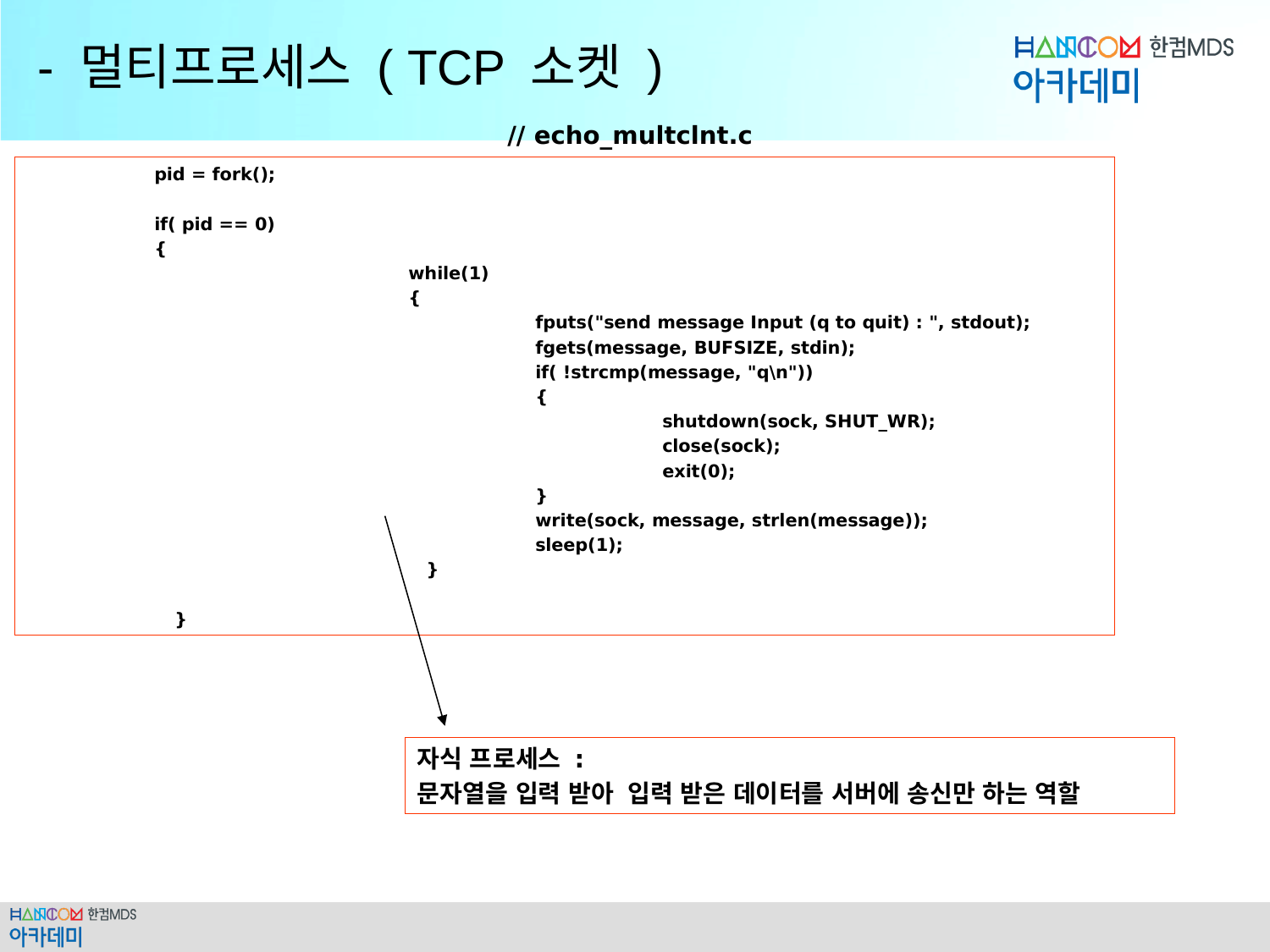

# - 멀티프로세스 ( TCP 소켓 )
// echo_multclnt.c
	pid = fork();

	if( pid == 0)
	{
			while(1)
			{
				fputs("send message Input (q to quit) : ", stdout);
				fgets(message, BUFSIZE, stdin);
				if( !strcmp(message, "q\n"))
				{
					shutdown(sock, SHUT_WR);
					close(sock);
					exit(0);
				}
				write(sock, message, strlen(message));
				sleep(1);
                                                                 }

                        }
자식 프로세스 :
문자열을 입력 받아  입력 받은 데이터를 서버에 송신만 하는 역할